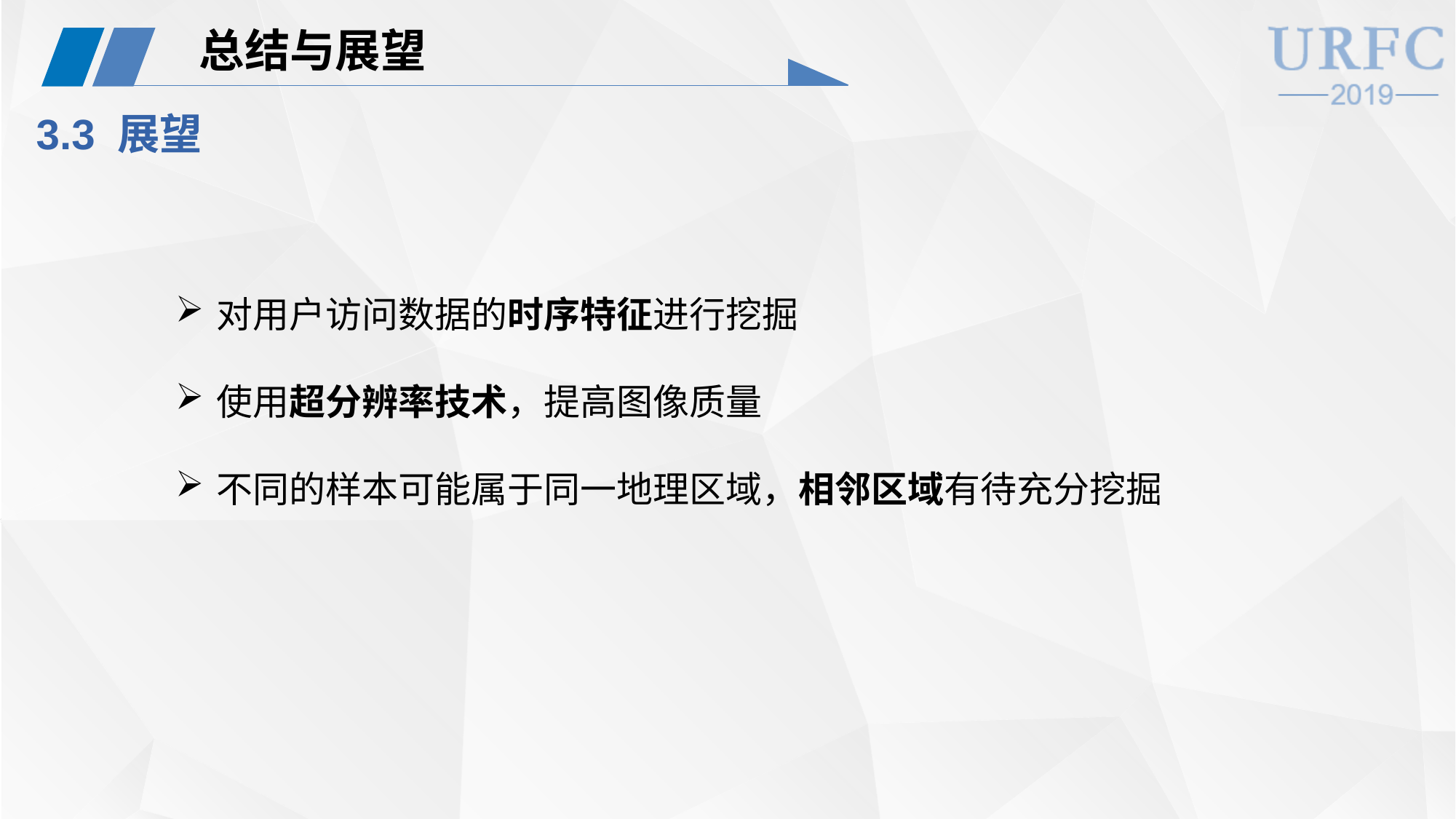

总结与展望

3.3 展望
对用户访问数据的时序特征进行挖掘
使用超分辨率技术，提高图像质量
不同的样本可能属于同一地理区域，相邻区域有待充分挖掘